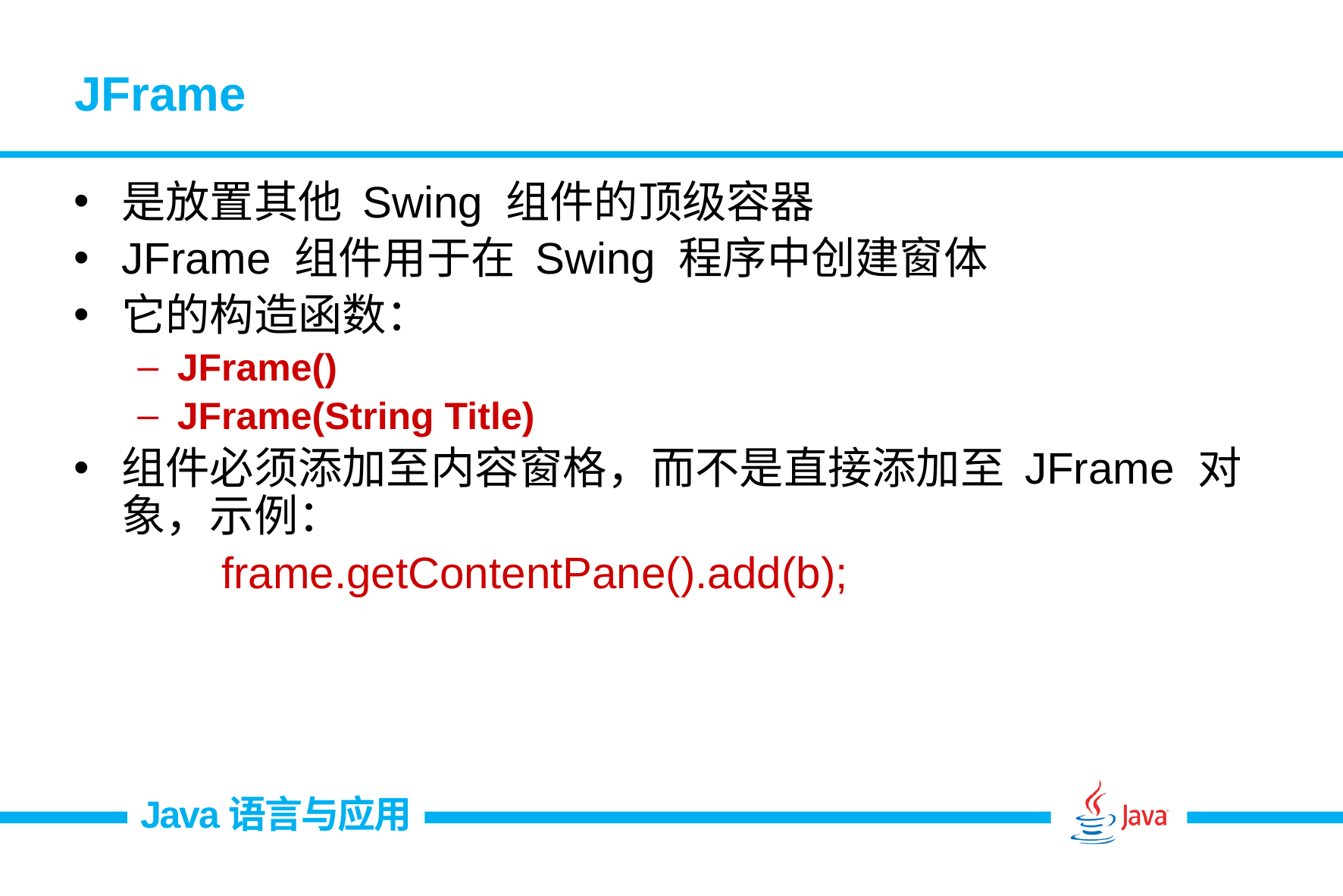

# JFrame
是放置其他 Swing 组件的顶级容器
JFrame 组件用于在 Swing 程序中创建窗体
它的构造函数：
JFrame()
JFrame(String Title)
组件必须添加至内容窗格，而不是直接添加至 JFrame 对象，示例：
            frame.getContentPane().add(b);